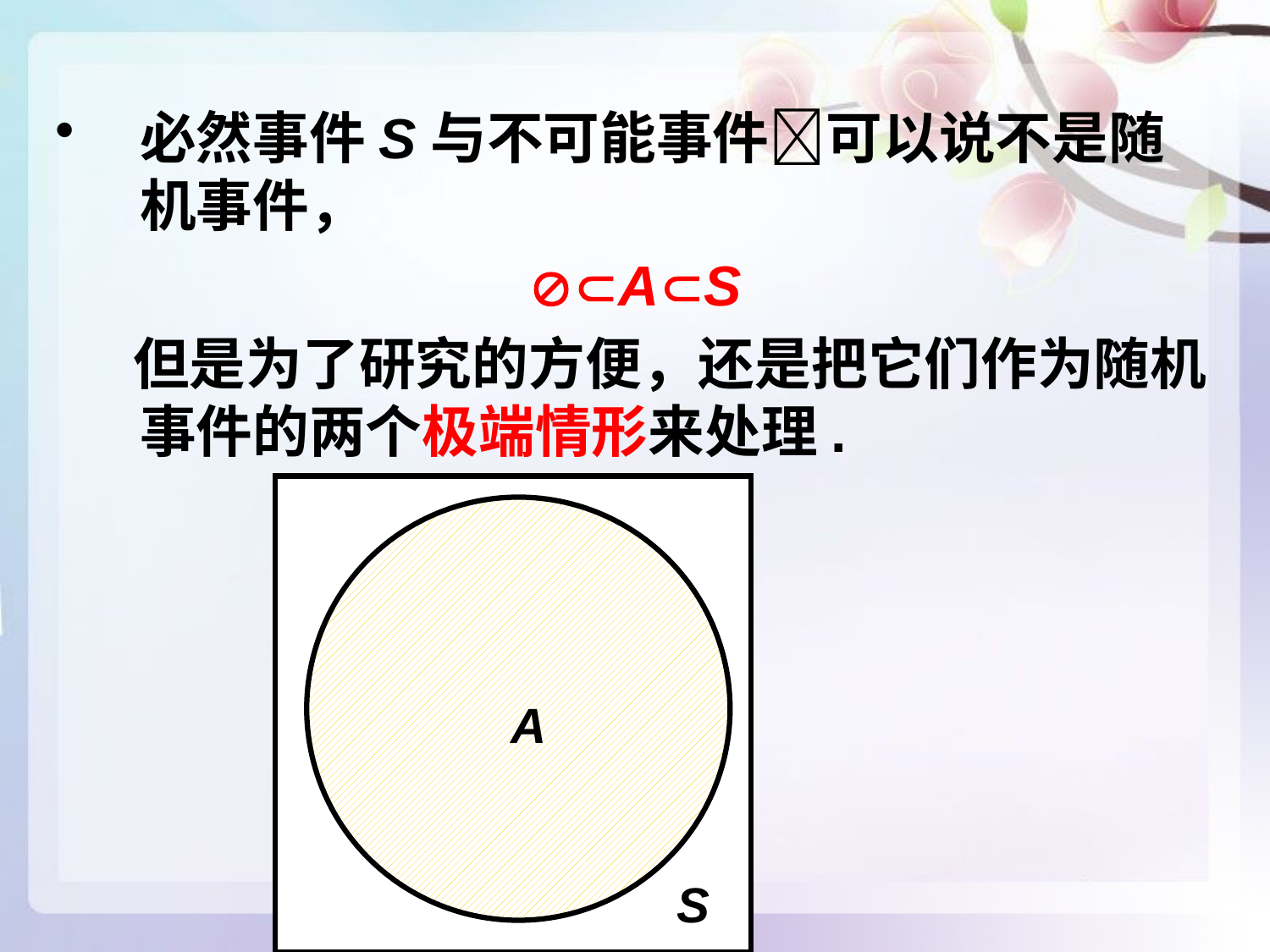

必然事件S与不可能事件∅可以说不是随机事件，
∅⊂A⊂S
     但是为了研究的方便，还是把它们作为随机事件的两个极端情形来处理.

A
S